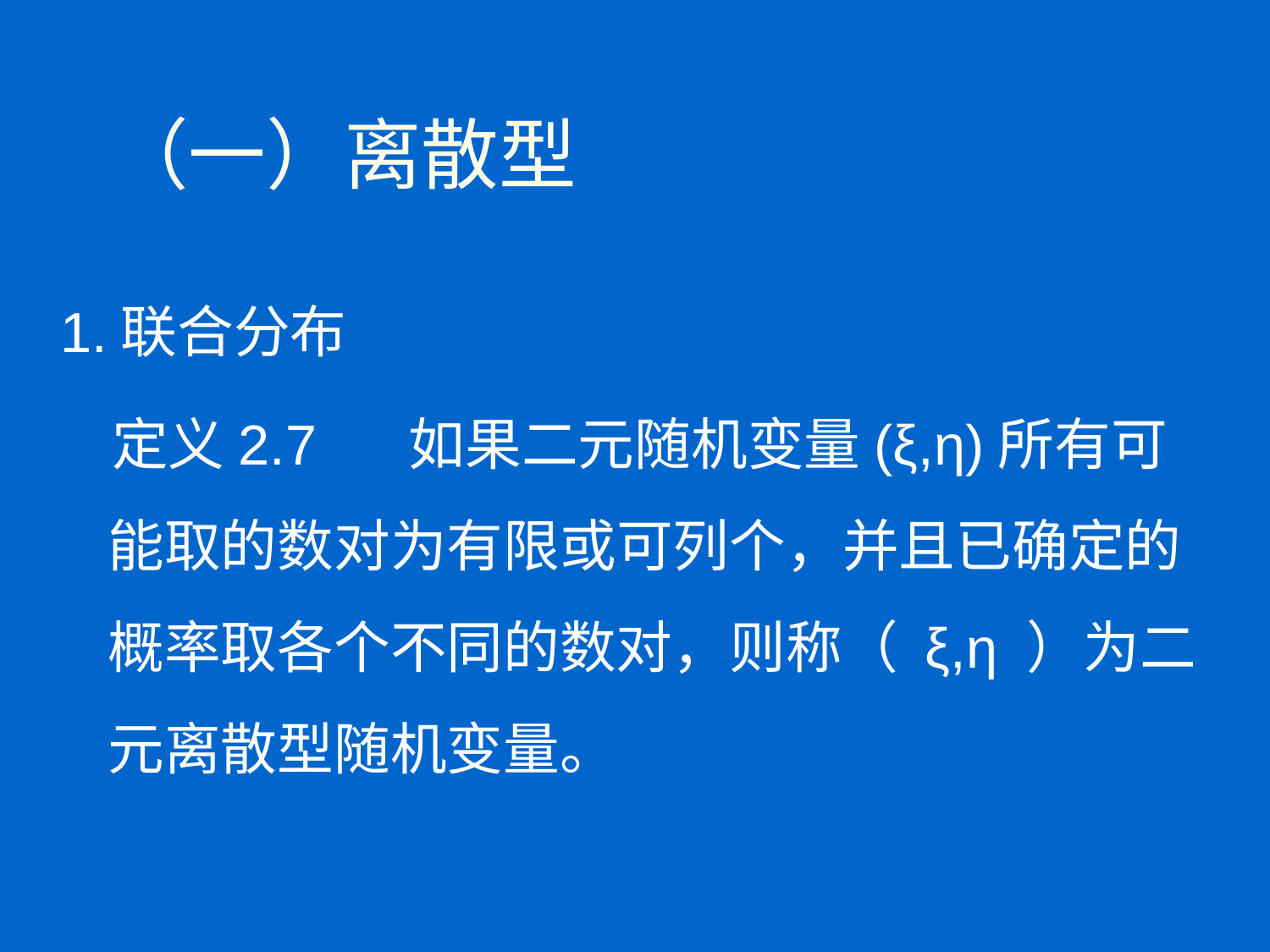

# （一）离散型
1.联合分布
   定义2.7     如果二元随机变量(ξ,η)所有可能取的数对为有限或可列个，并且已确定的概率取各个不同的数对，则称（ ξ,η ）为二元离散型随机变量。